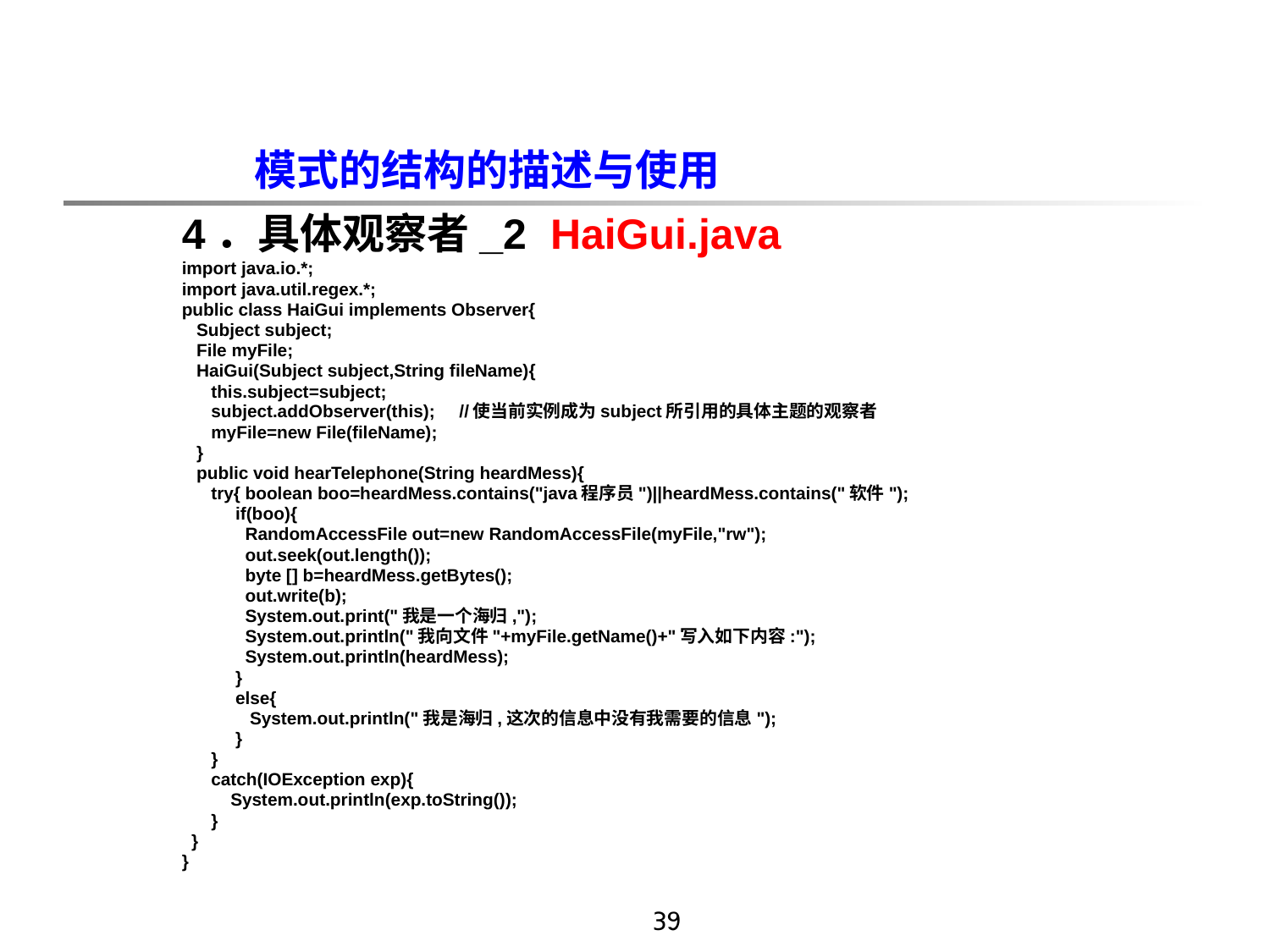

模式的结构的描述与使用

4．具体观察者_2  HaiGui.java
import java.io.*;
import java.util.regex.*;
public class HaiGui implements Observer{
   Subject subject;
   File myFile;
   HaiGui(Subject subject,String fileName){
      this.subject=subject;
      subject.addObserver(this);     //使当前实例成为subject所引用的具体主题的观察者
      myFile=new File(fileName);
   }
   public void hearTelephone(String heardMess){
      try{ boolean boo=heardMess.contains("java程序员")||heardMess.contains("软件");
           if(boo){
             RandomAccessFile out=new RandomAccessFile(myFile,"rw");
             out.seek(out.length());
             byte [] b=heardMess.getBytes();
             out.write(b);
             System.out.print("我是一个海归,");
             System.out.println("我向文件"+myFile.getName()+"写入如下内容:");
             System.out.println(heardMess);
           }
           else{
              System.out.println("我是海归,这次的信息中没有我需要的信息");
           }
      }
      catch(IOException exp){
          System.out.println(exp.toString());
      }
  }
}

39